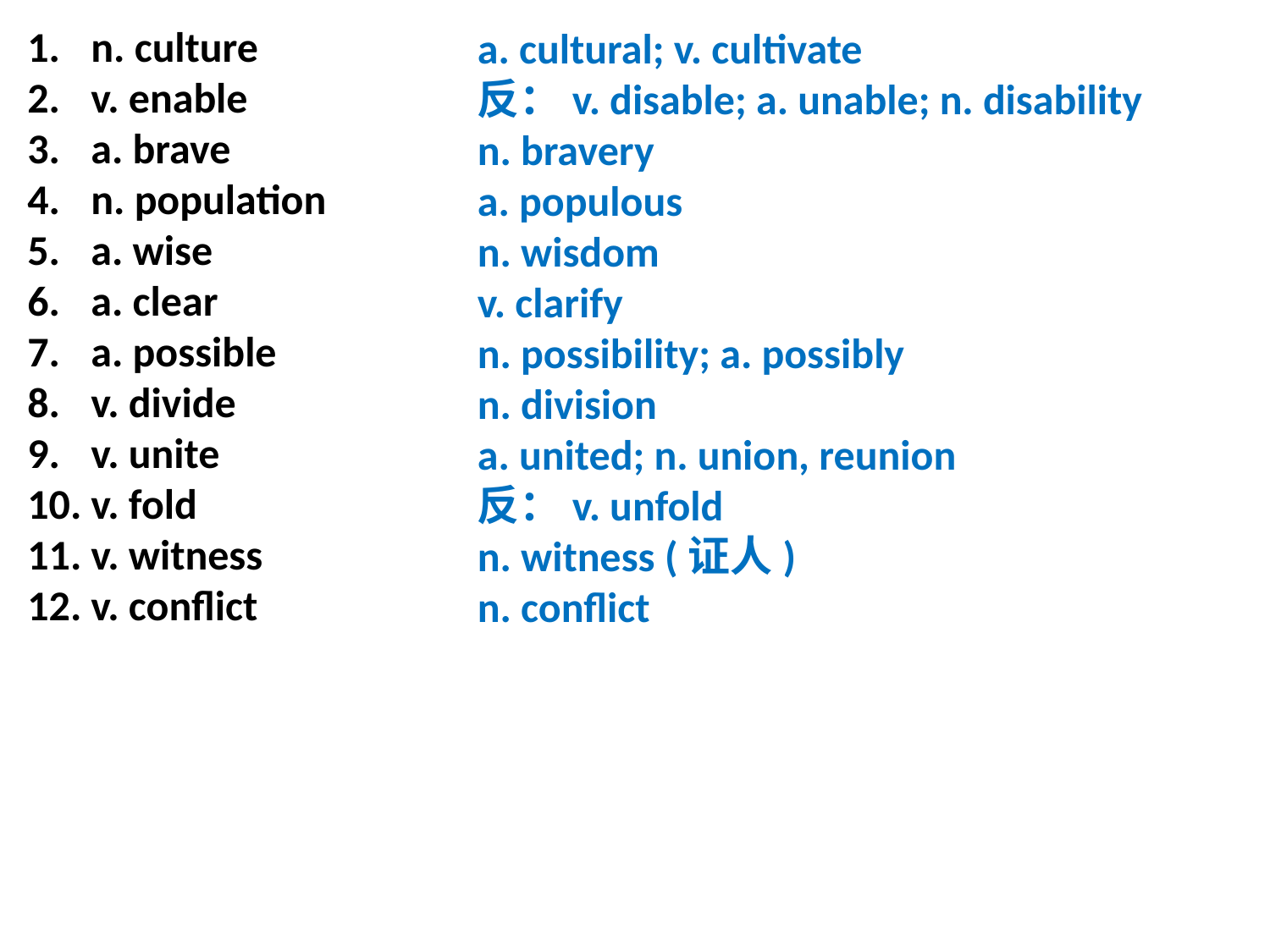

a. cultural; v. cultivate
反：v. disable; a. unable; n. disability
n. bravery
a. populous
n. wisdom
v. clarify
n. possibility; a. possibly
n. division
a. united; n. union, reunion
反：v. unfold
n. witness (证人)
n. conflict
n. culture
v. enable
a. brave
n. population
a. wise
a. clear
a. possible
v. divide
v. unite
v. fold
v. witness
v. conflict